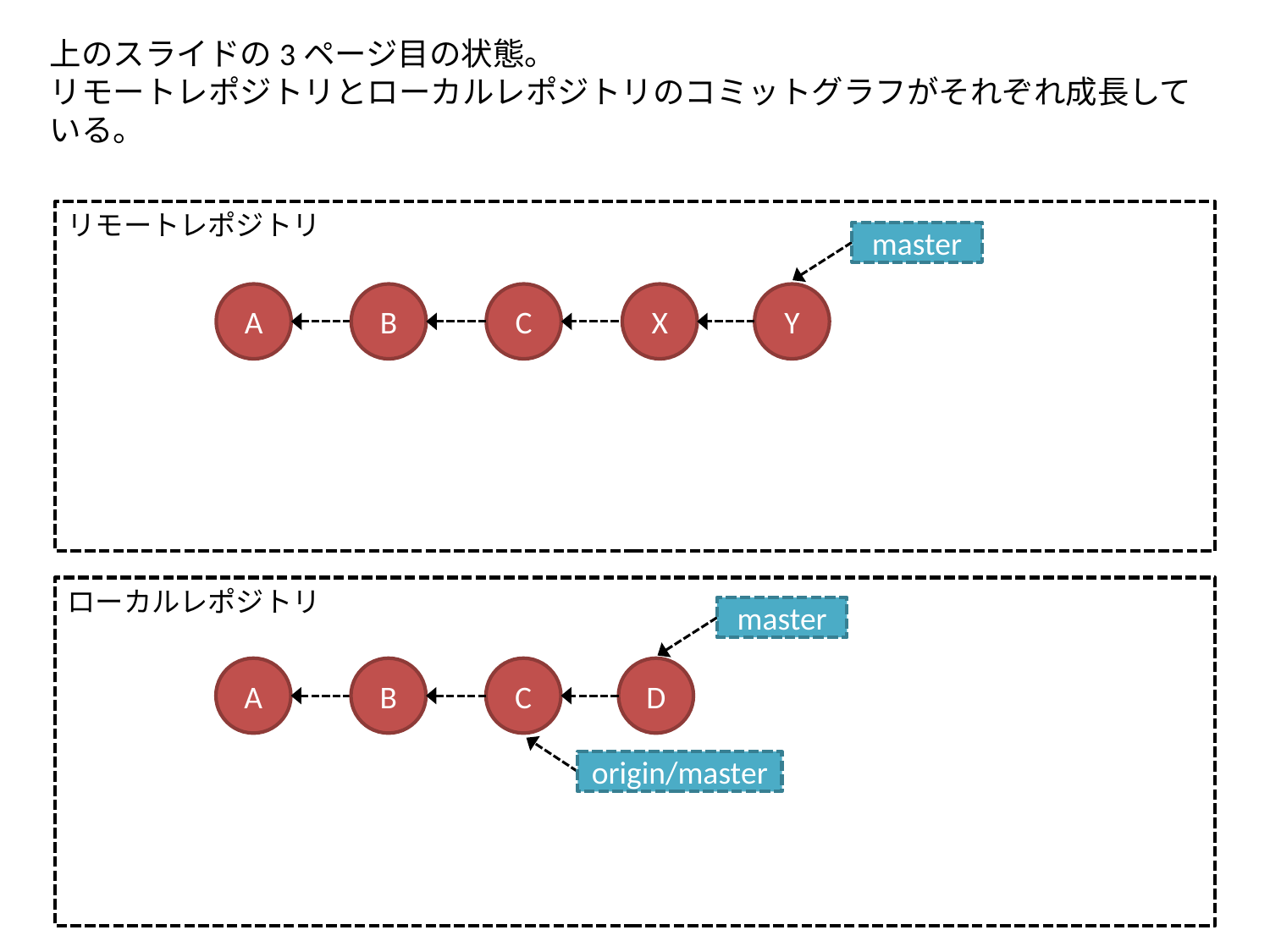

上のスライドの3ページ目の状態。
リモートレポジトリとローカルレポジトリのコミットグラフがそれぞれ成長している。
リモートレポジトリ
master
A
B
C
X
Y
ローカルレポジトリ
master
A
B
C
D
origin/master